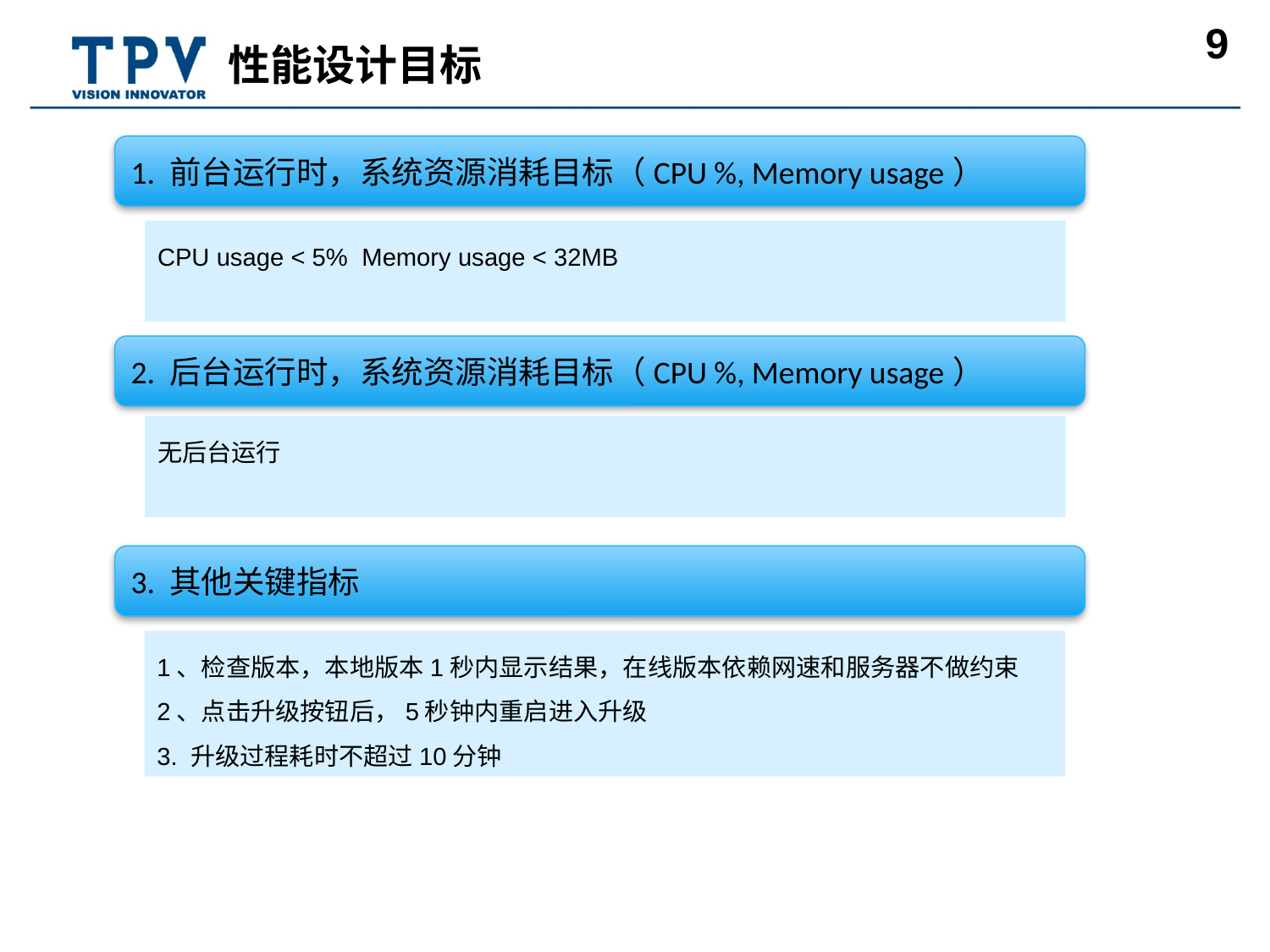

性能设计目标
1. 前台运行时，系统资源消耗目标（CPU %, Memory usage）
CPU usage < 5%  Memory usage < 32MB

2. 后台运行时，系统资源消耗目标（CPU %, Memory usage）
无后台运行

3. 其他关键指标
1、检查版本，本地版本1秒内显示结果，在线版本依赖网速和服务器不做约束
2、点击升级按钮后，5秒钟内重启进入升级
3. 升级过程耗时不超过10分钟